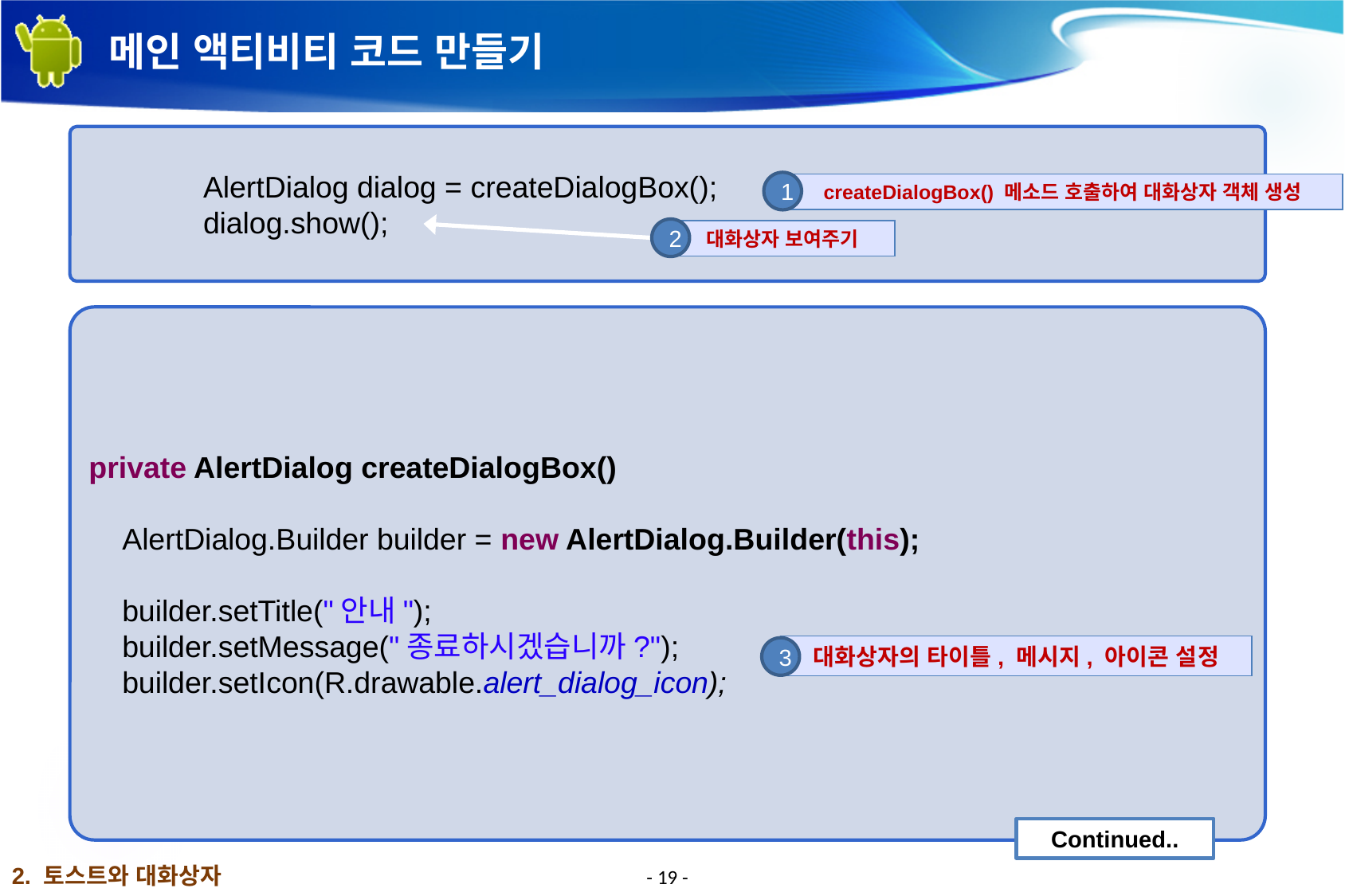

# 메인 액티비티 코드 만들기
	AlertDialog dialog = createDialogBox();
	dialog.show();
1
createDialogBox() 메소드 호출하여 대화상자 객체 생성
2
대화상자 보여주기
private AlertDialog createDialogBox()

    AlertDialog.Builder builder = new AlertDialog.Builder(this);

    builder.setTitle("안내");
    builder.setMessage("종료하시겠습니까?");
    builder.setIcon(R.drawable.alert_dialog_icon);
대화상자의 타이틀, 메시지, 아이콘 설정
3
Continued..
2. 토스트와 대화상자